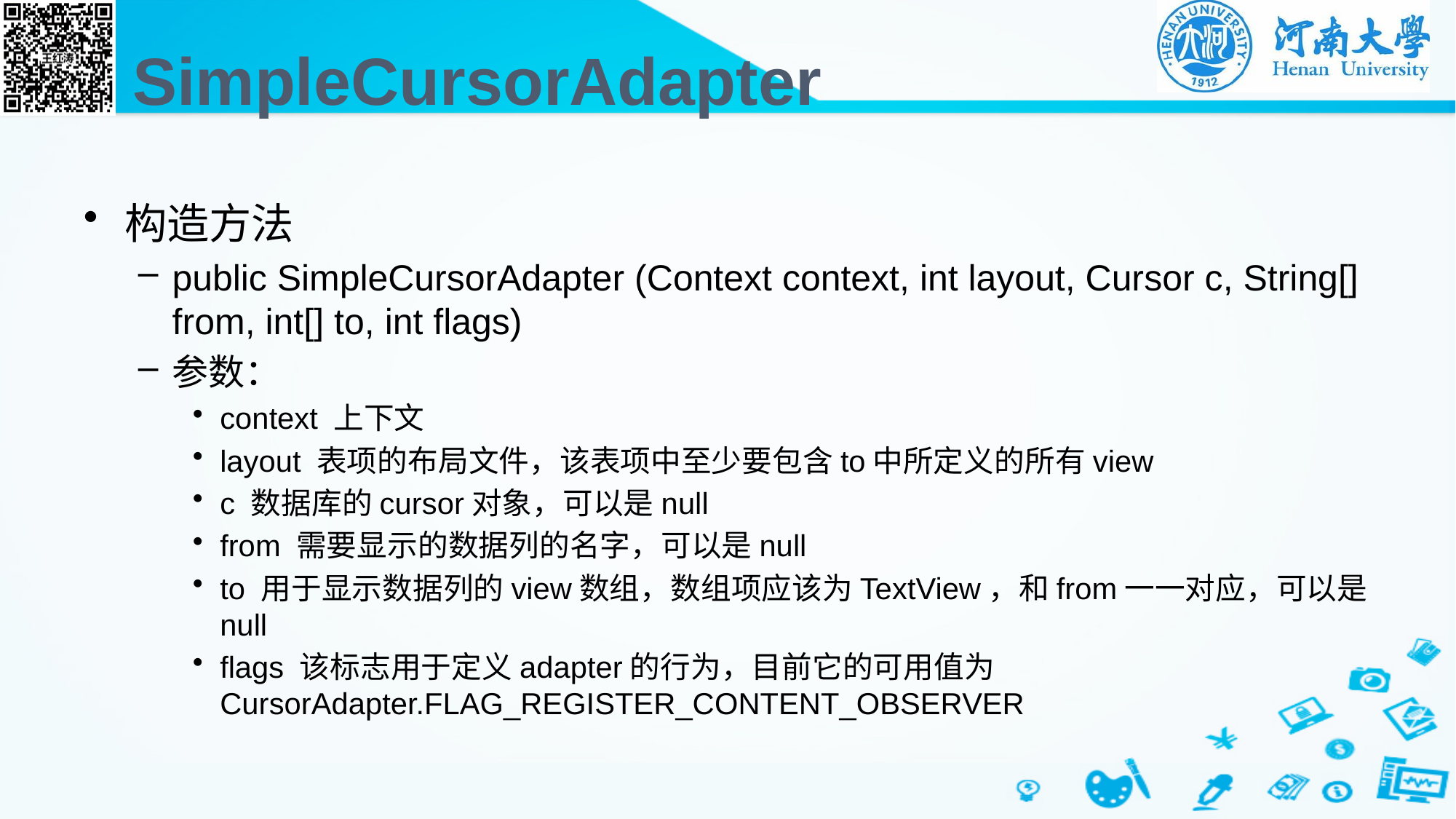

# SimpleCursorAdapter
构造方法
public SimpleCursorAdapter (Context context, int layout, Cursor c, String[] from, int[] to, int flags)
参数：
context 上下文
layout 表项的布局文件，该表项中至少要包含to中所定义的所有view
c 数据库的cursor对象，可以是null
from 需要显示的数据列的名字，可以是null
to 用于显示数据列的view数组，数组项应该为TextView，和from一一对应，可以是null
flags 该标志用于定义adapter的行为，目前它的可用值为CursorAdapter.FLAG_REGISTER_CONTENT_OBSERVER